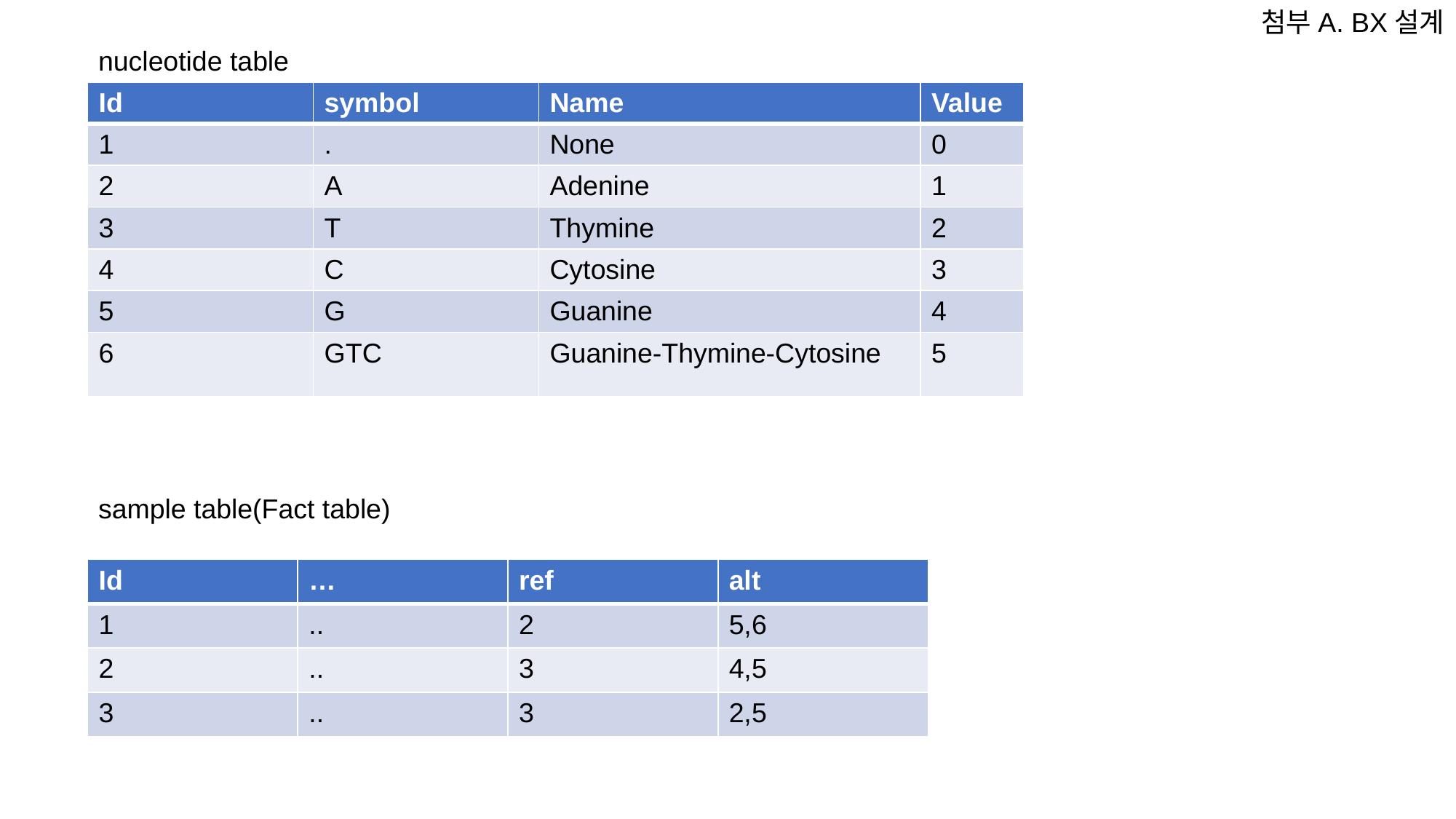

첨부A. BX설계
nucleotide table
| Id | symbol | Name | Value |
| --- | --- | --- | --- |
| 1 | . | None | 0 |
| 2 | A | Adenine | 1 |
| 3 | T | Thymine | 2 |
| 4 | C | Cytosine | 3 |
| 5 | G | Guanine | 4 |
| 6 | GTC | Guanine-Thymine-Cytosine | 5 |
sample table(Fact table)
| Id | … | ref | alt |
| --- | --- | --- | --- |
| 1 | .. | 2 | 5,6 |
| 2 | .. | 3 | 4,5 |
| 3 | .. | 3 | 2,5 |